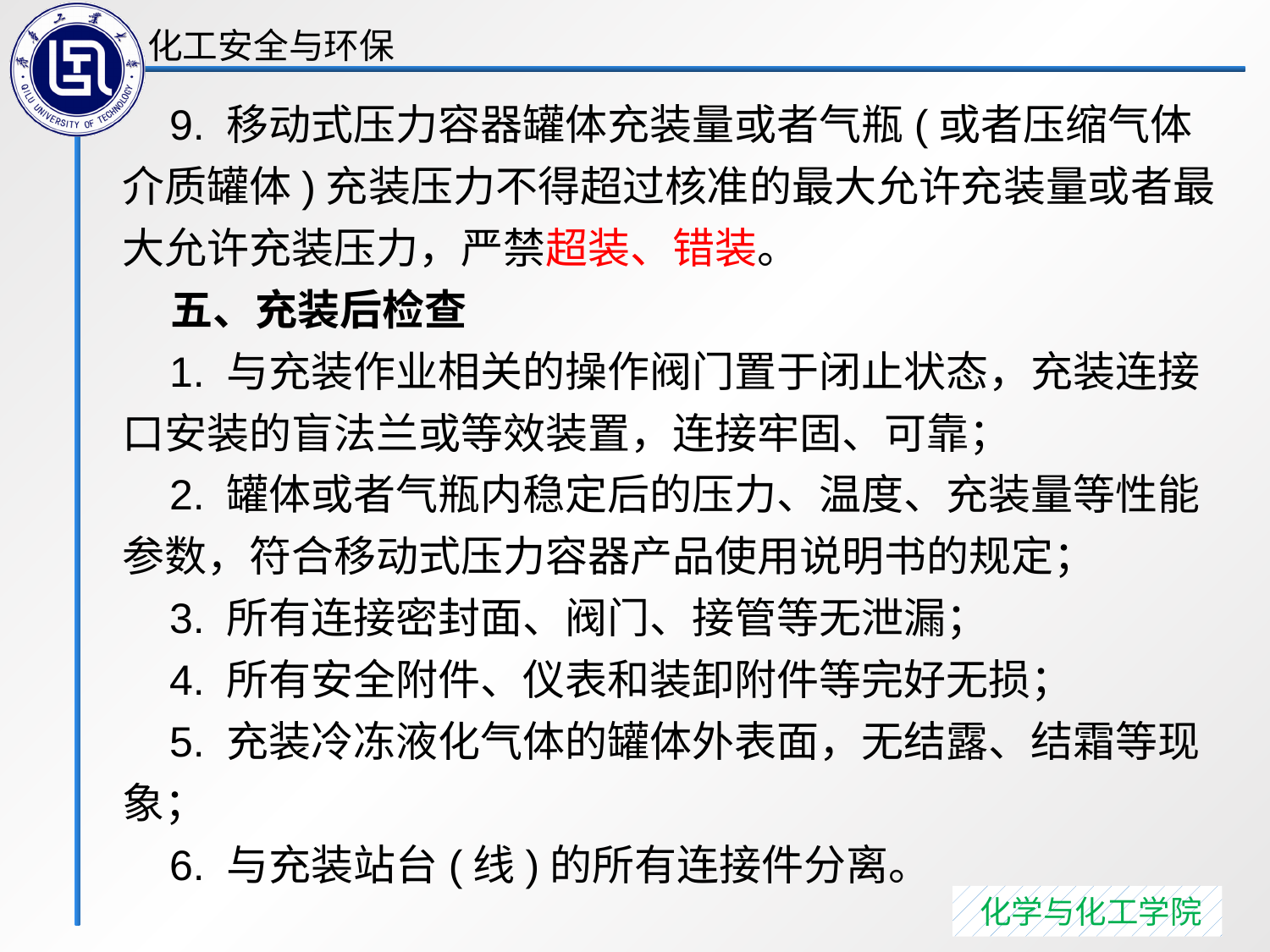

9. 移动式压力容器罐体充装量或者气瓶(或者压缩气体介质罐体)充装压力不得超过核准的最大允许充装量或者最大允许充装压力，严禁超装、错装。
    五、充装后检查
    1. 与充装作业相关的操作阀门置于闭止状态，充装连接口安装的盲法兰或等效装置，连接牢固、可靠；
    2. 罐体或者气瓶内稳定后的压力、温度、充装量等性能参数，符合移动式压力容器产品使用说明书的规定；
    3. 所有连接密封面、阀门、接管等无泄漏；
    4. 所有安全附件、仪表和装卸附件等完好无损；
    5. 充装冷冻液化气体的罐体外表面，无结露、结霜等现象；
    6. 与充装站台(线)的所有连接件分离。